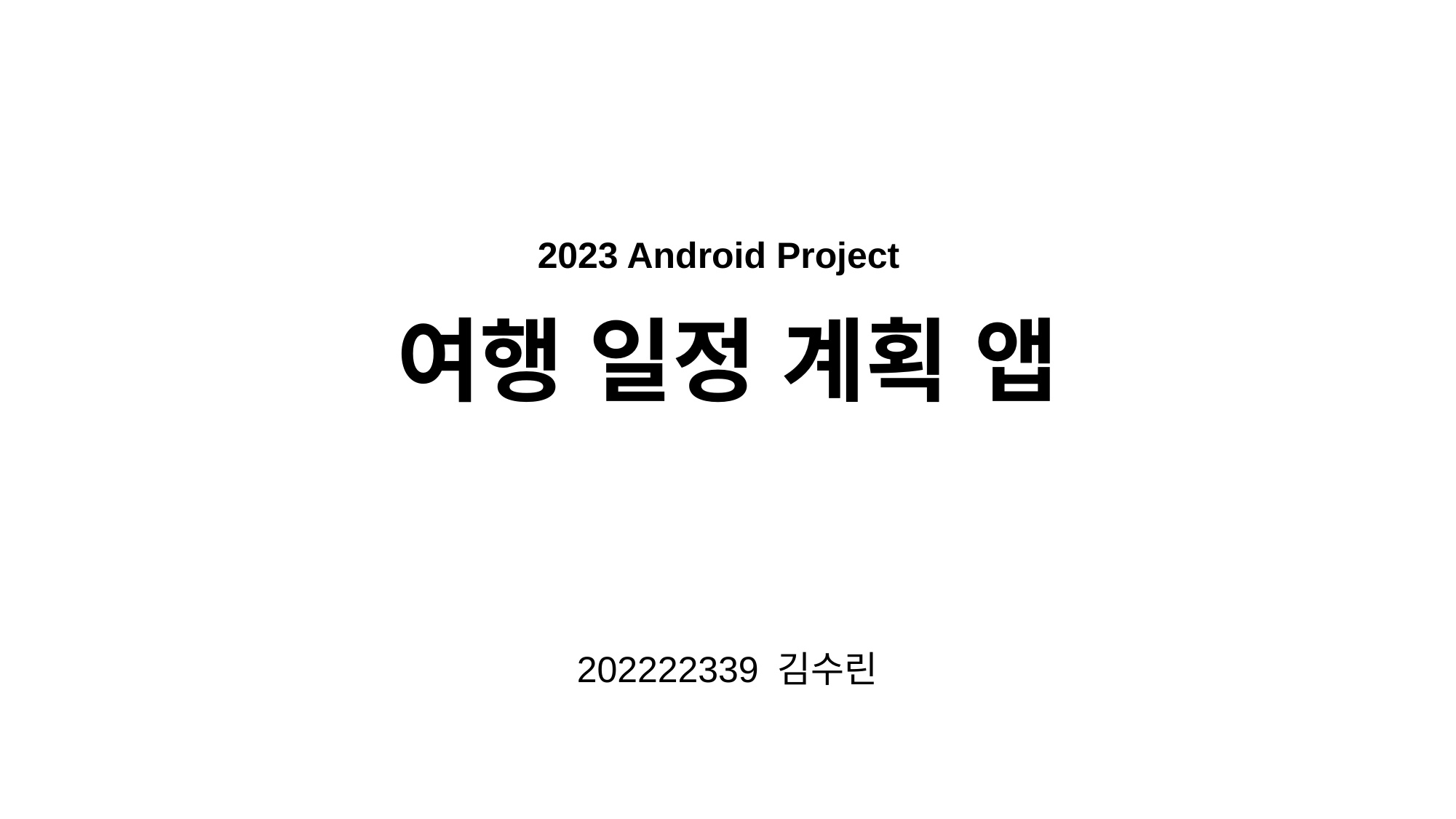

# 여행 일정 계획 앱
2023 Android Project
202222339 김수린